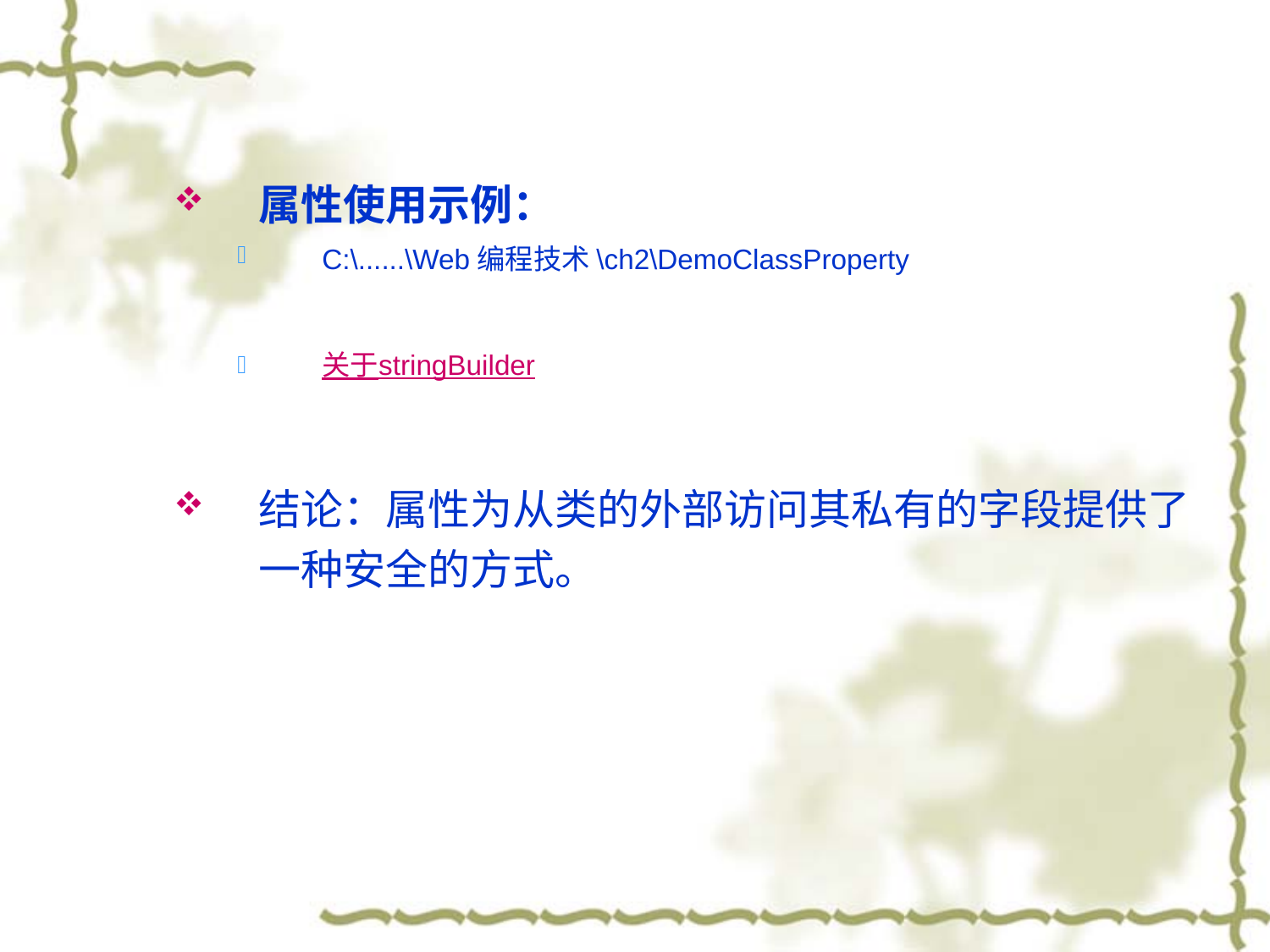

属性使用示例：
C:\......\Web编程技术\ch2\DemoClassProperty

关于stringBuilder

结论：属性为从类的外部访问其私有的字段提供了一种安全的方式。